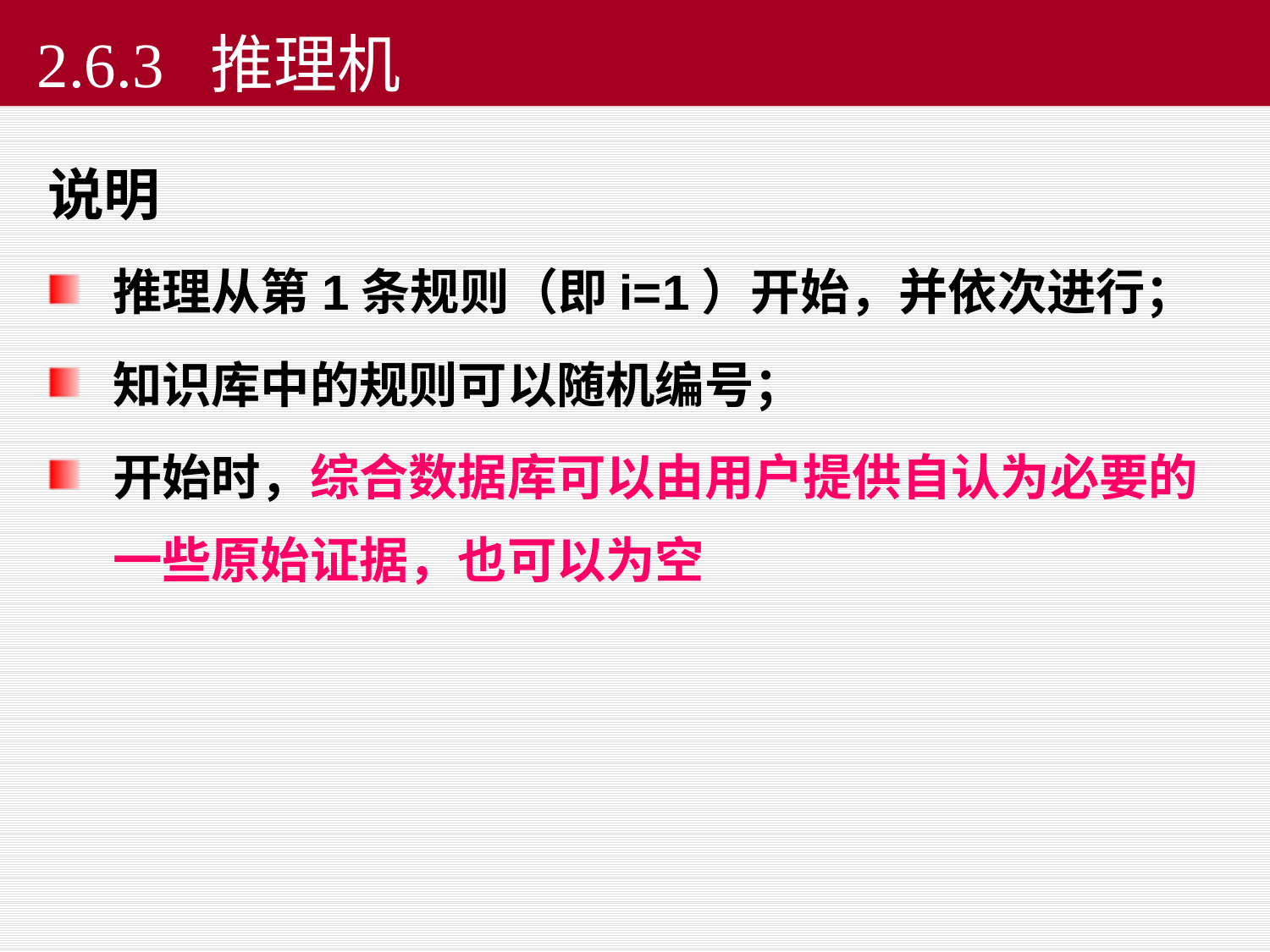

2.6.3  推理机
说明
推理从第1条规则（即i=1）开始，并依次进行；
知识库中的规则可以随机编号；
开始时，综合数据库可以由用户提供自认为必要的一些原始证据，也可以为空